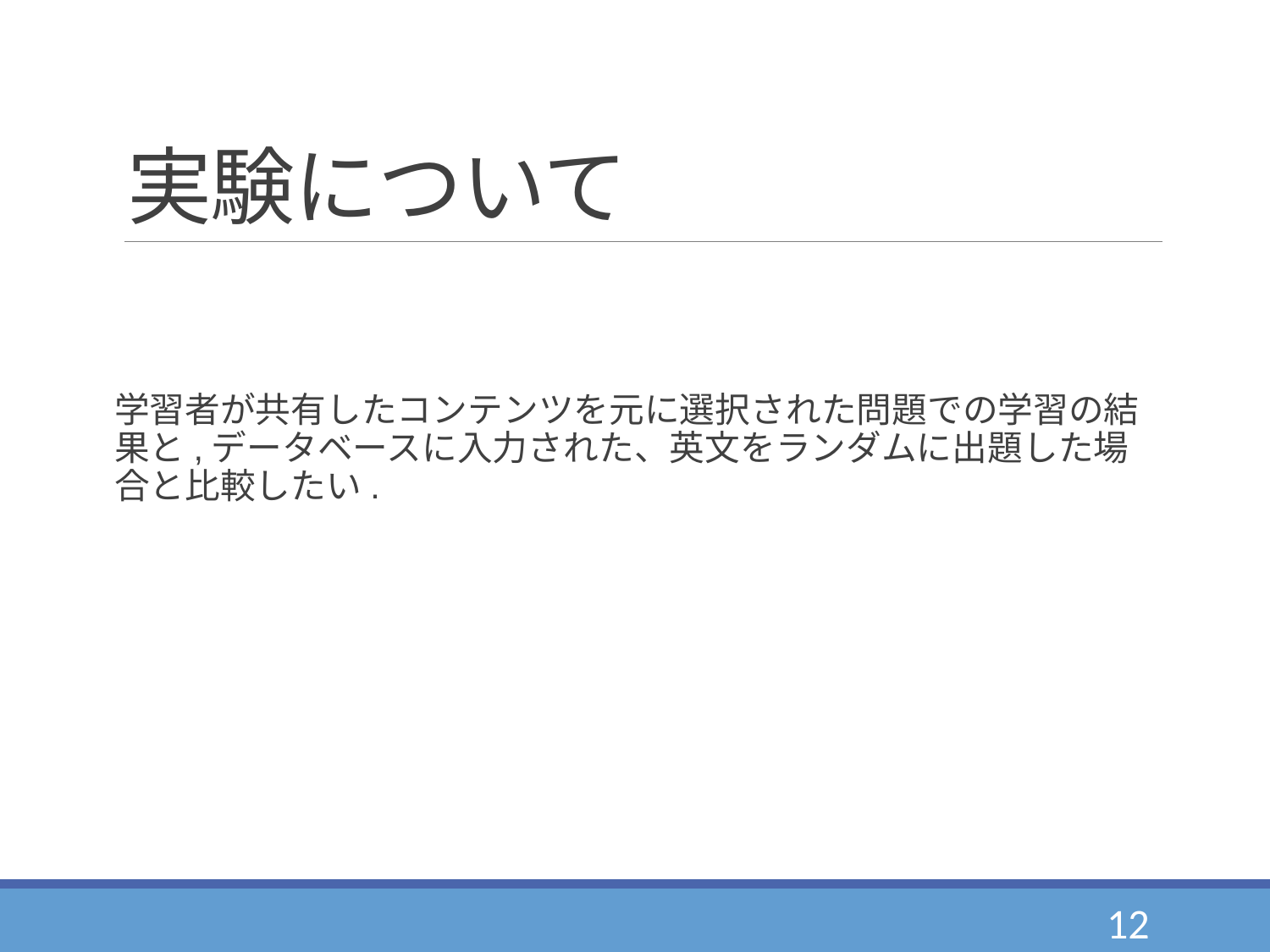

# 実験について

学習者が共有したコンテンツを元に選択された問題での学習の結果と,データベースに入力された、英文をランダムに出題した場合と比較したい.
12